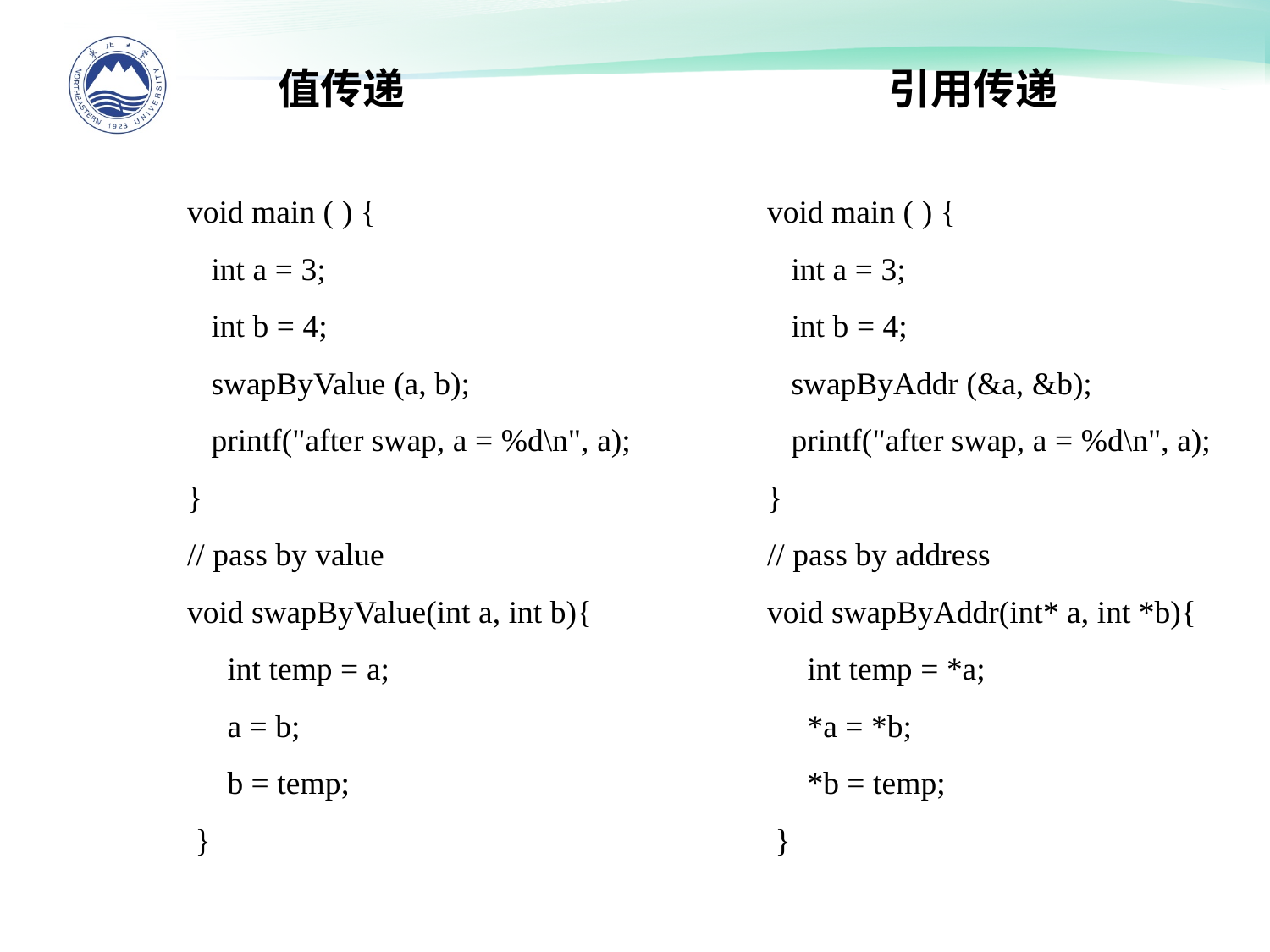

引用传递
值传递
void main ( ) {
   int a = 3;
   int b = 4;
   swapByAddr (&a, &b);
   printf("after swap, a = %d\n", a);
}
// pass by address
void swapByAddr(int* a, int *b){
     int temp = *a;
     *a = *b;
     *b = temp;
 }
void main ( ) {
   int a = 3;
   int b = 4;
   swapByValue (a, b);
   printf("after swap, a = %d\n", a);
}
// pass by value
void swapByValue(int a, int b){
     int temp = a;
     a = b;
     b = temp;
 }